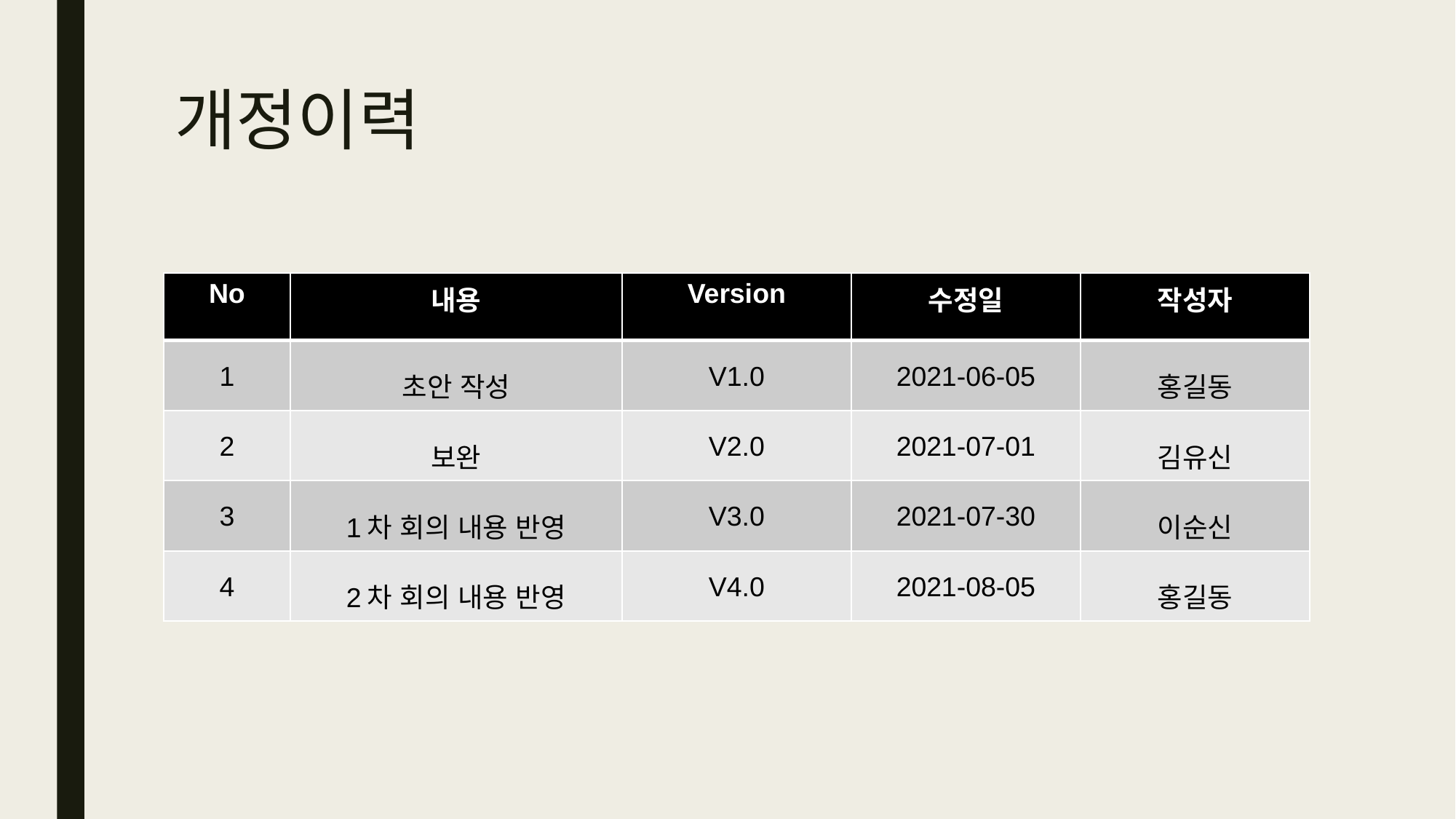

# 개정이력
| No | 내용 | Version | 수정일 | 작성자 |
| --- | --- | --- | --- | --- |
| 1 | 초안 작성 | V1.0 | 2021-06-05 | 홍길동 |
| 2 | 보완 | V2.0 | 2021-07-01 | 김유신 |
| 3 | 1차 회의 내용 반영 | V3.0 | 2021-07-30 | 이순신 |
| 4 | 2차 회의 내용 반영 | V4.0 | 2021-08-05 | 홍길동 |